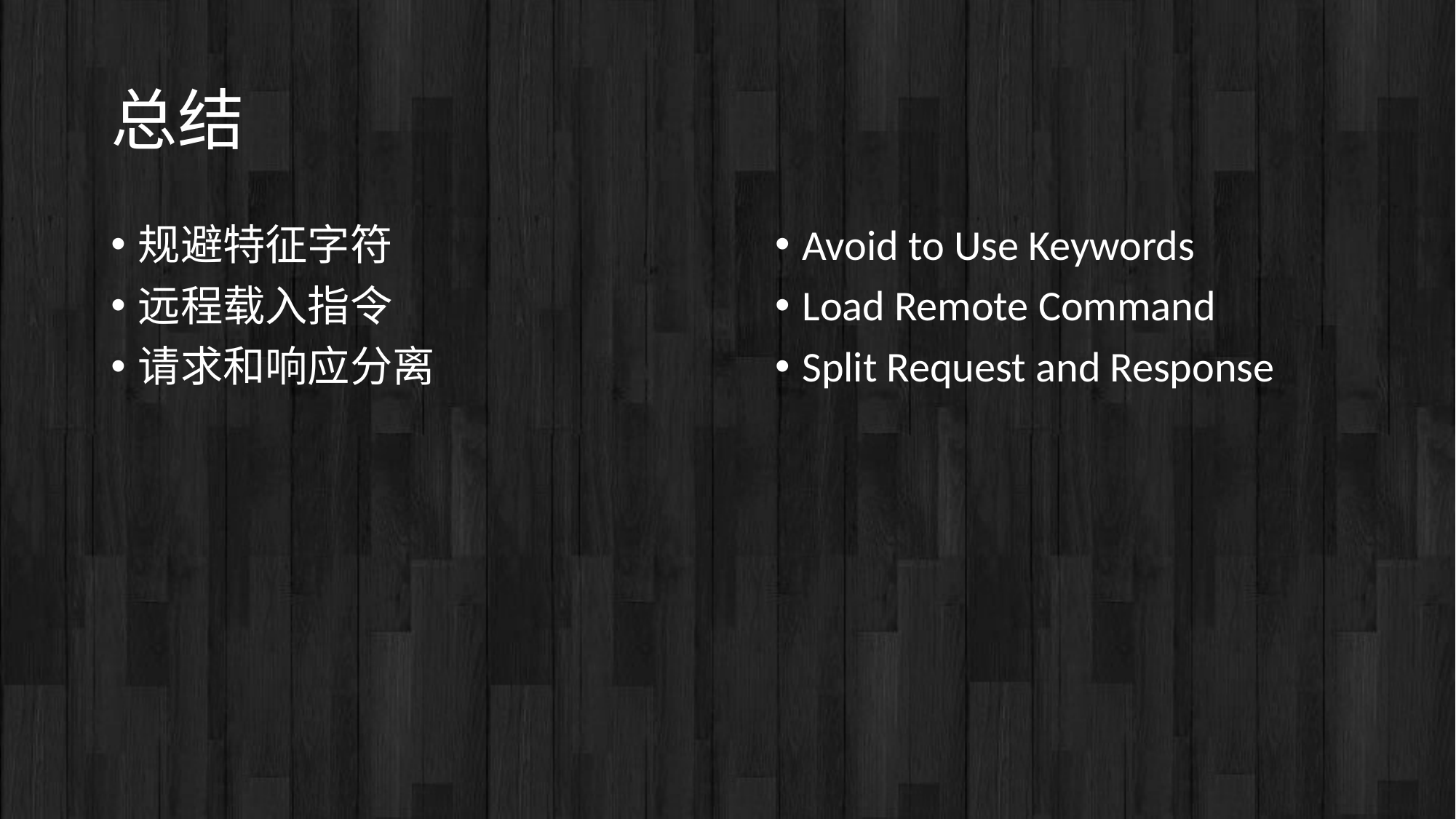

# 总结
规避特征字符
远程载入指令
请求和响应分离
Avoid to Use Keywords
Load Remote Command
Split Request and Response